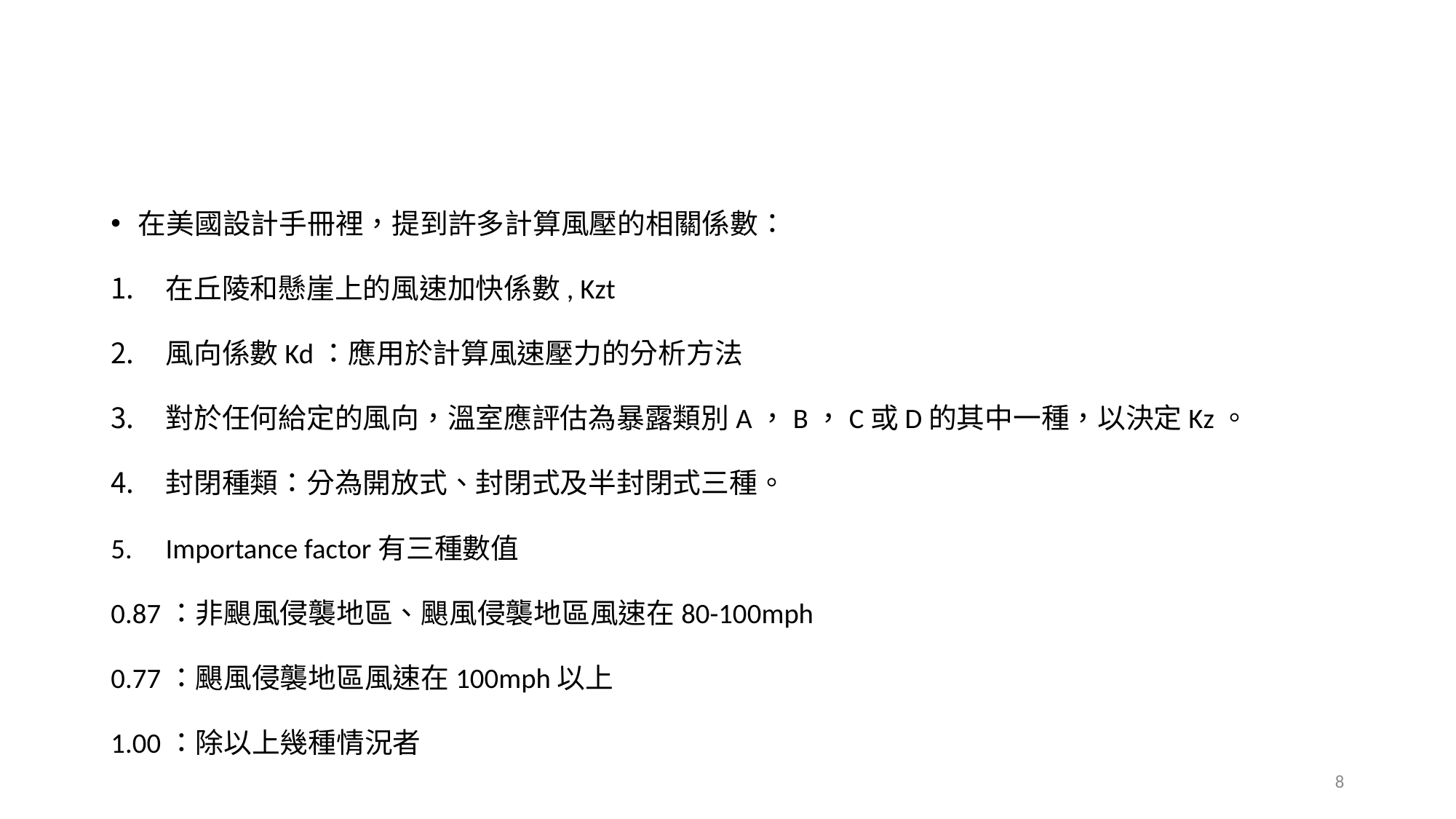

#
在美國設計手冊裡，提到許多計算風壓的相關係數：
在丘陵和懸崖上的風速加快係數, Kzt
風向係數Kd：應用於計算風速壓力的分析方法
對於任何給定的風向，溫室應評估為暴露類別A，B，C或D的其中一種，以決定Kz。
封閉種類：分為開放式、封閉式及半封閉式三種。
Importance factor有三種數值
0.87：非颶風侵襲地區、颶風侵襲地區風速在80-100mph
0.77：颶風侵襲地區風速在100mph以上
1.00：除以上幾種情況者

8